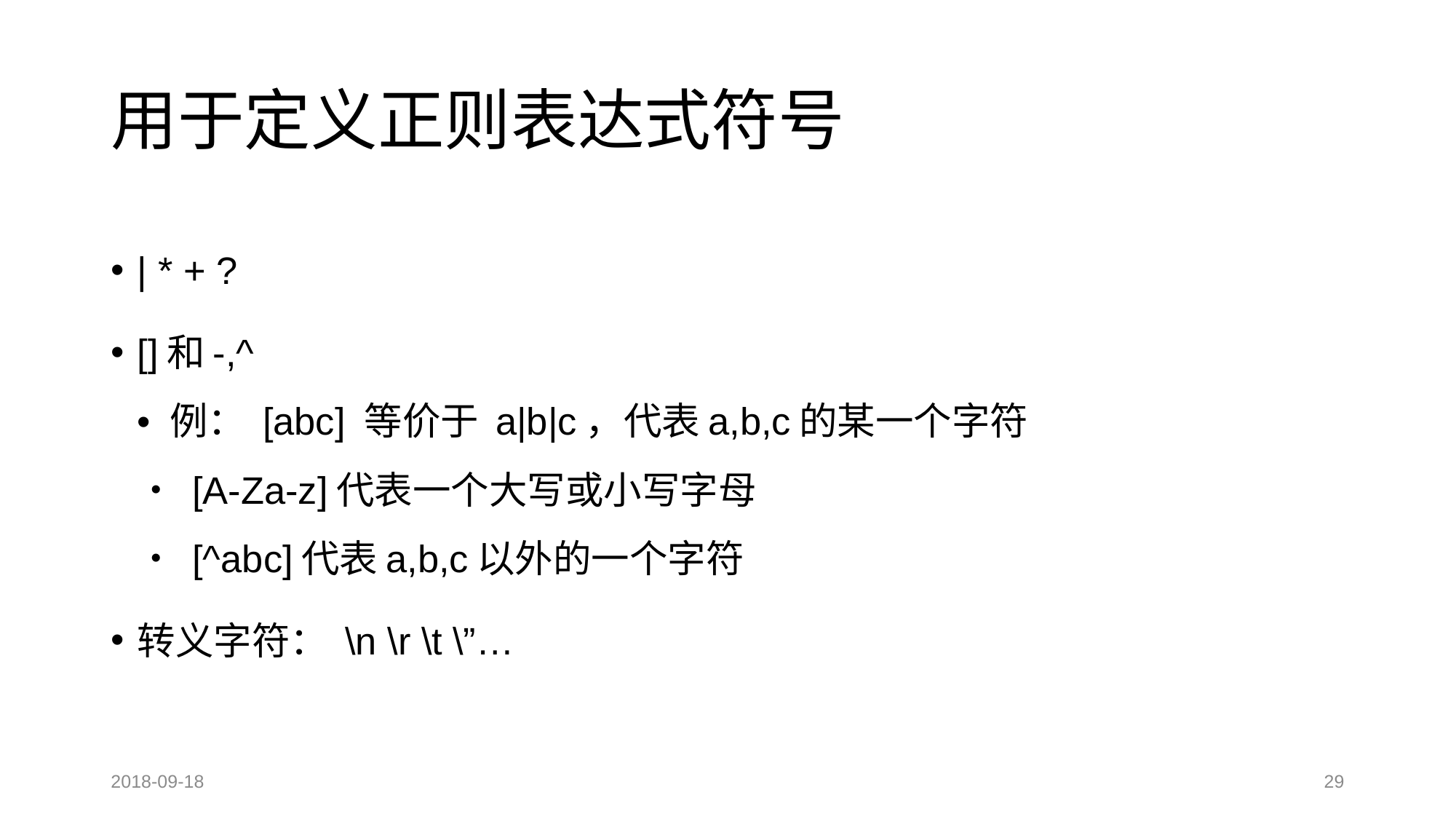

# 用于定义正则表达式符号
| * + ?
[]和-,^
• 例： [abc] 等价于 a|b|c，代表a,b,c的某一个字符
• [A-Za-z]代表一个大写或小写字母
• [^abc]代表a,b,c以外的一个字符
转义字符： \n \r \t \”…
2018-09-18
29